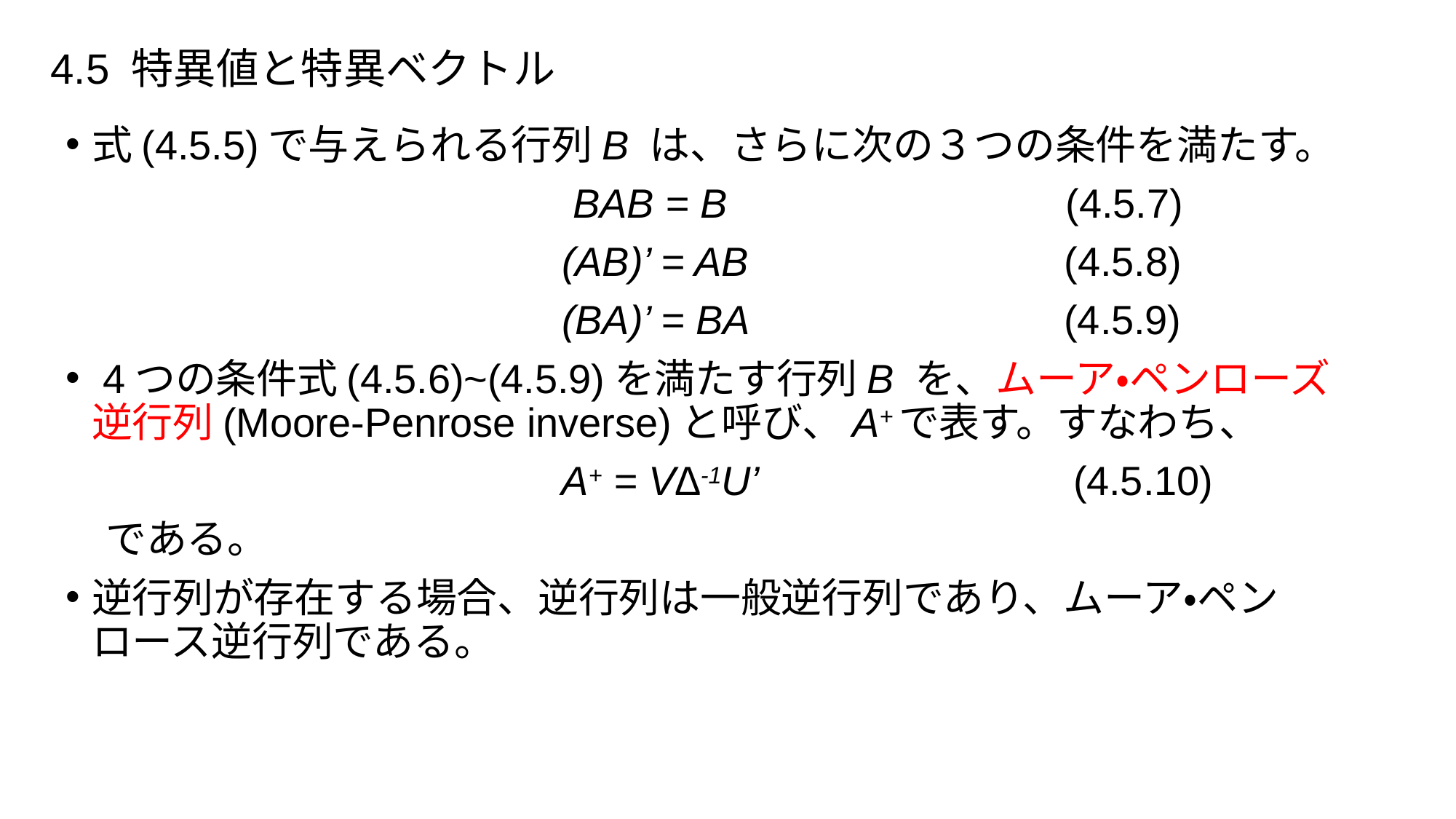

# 4.5 特異値と特異ベクトル
式(4.5.5)で与えられる行列B は、さらに次の３つの条件を満たす。
                                             BAB = B                              (4.5.7)
                                            (AB)’ = AB                            (4.5.8)
                                            (BA)’ = BA                            (4.5.9)
 4つの条件式(4.5.6)~(4.5.9)を満たす行列B を、ムーア・ペンローズ逆行列(Moore-Penrose inverse)と呼び、A+で表す。すなわち、
　　　　　　　　　　　　A+ = V∆-1U’                            (4.5.10)
　である。
逆行列が存在する場合、逆行列は一般逆行列であり、ムーア・ペンロース逆行列である。